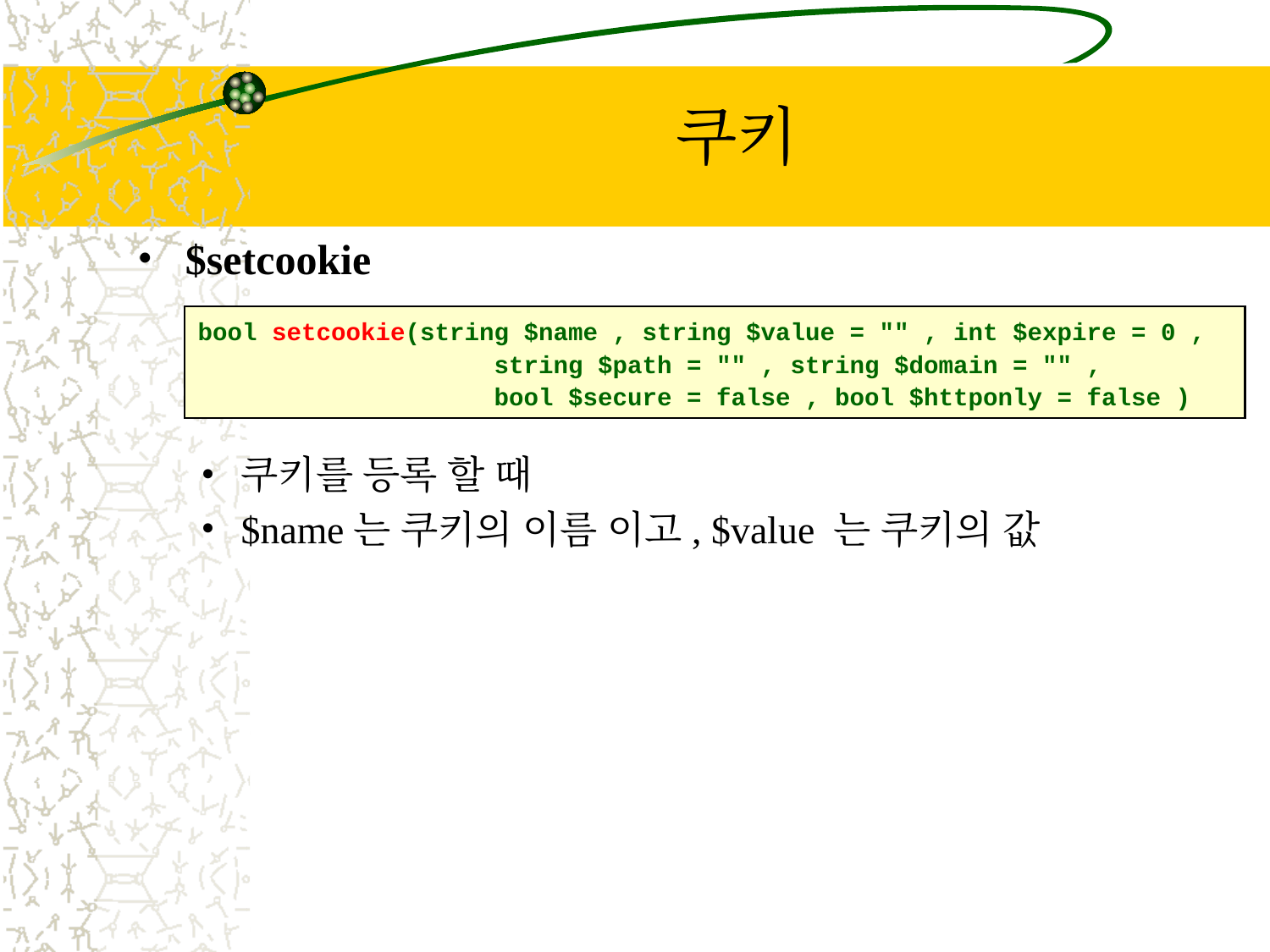

# 쿠키
$setcookie

쿠키를 등록 할 때
$name는 쿠키의 이름 이고, $value 는 쿠키의 값
bool setcookie(string $name , string $value = "" , int $expire = 0 ,
                    string $path = "" , string $domain = "" ,
                    bool $secure = false , bool $httponly = false )